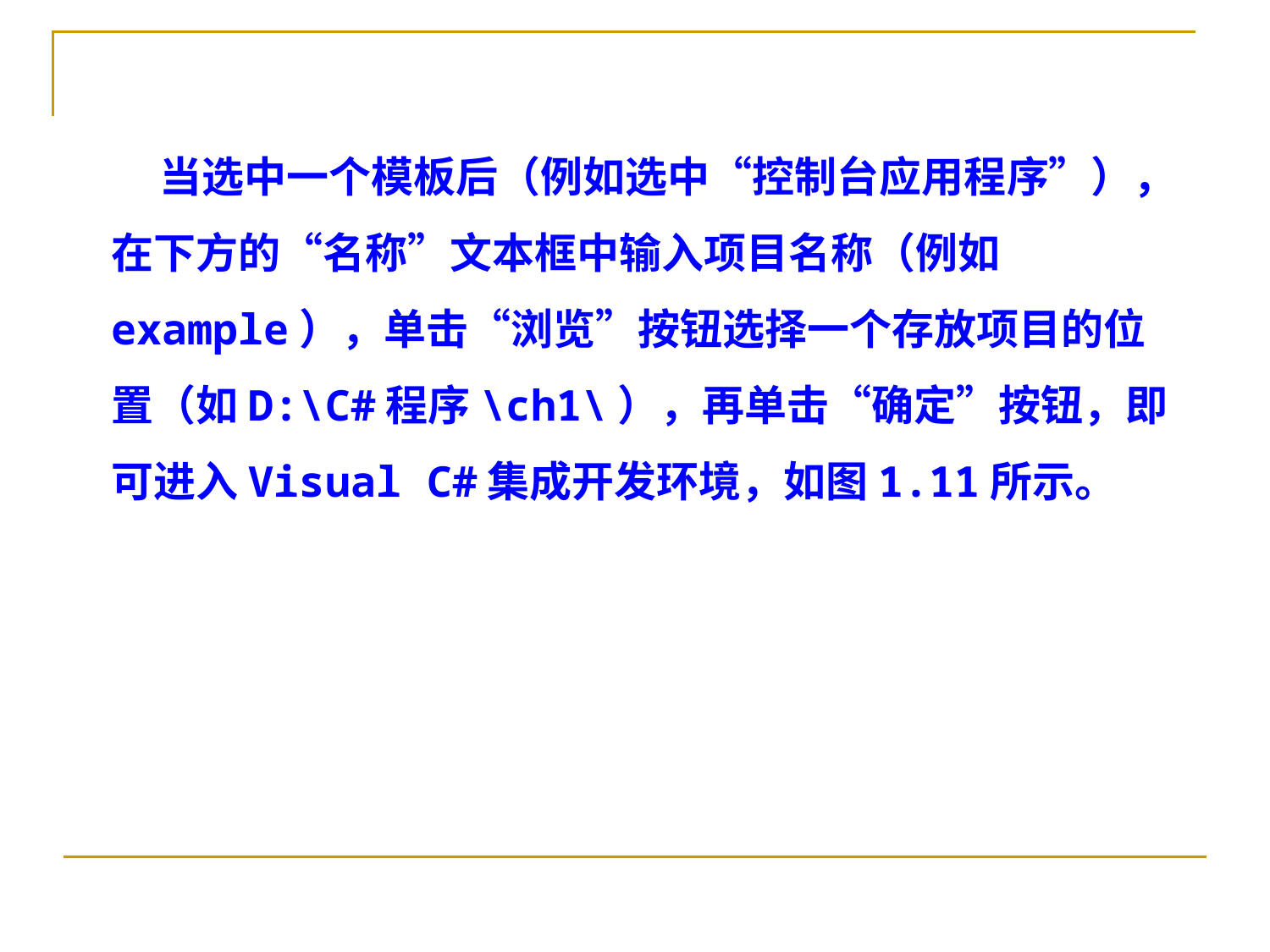

当选中一个模板后（例如选中“控制台应用程序”），在下方的“名称”文本框中输入项目名称（例如example），单击“浏览”按钮选择一个存放项目的位置（如D:\C#程序\ch1\），再单击“确定”按钮，即可进入Visual C#集成开发环境，如图1.11所示。